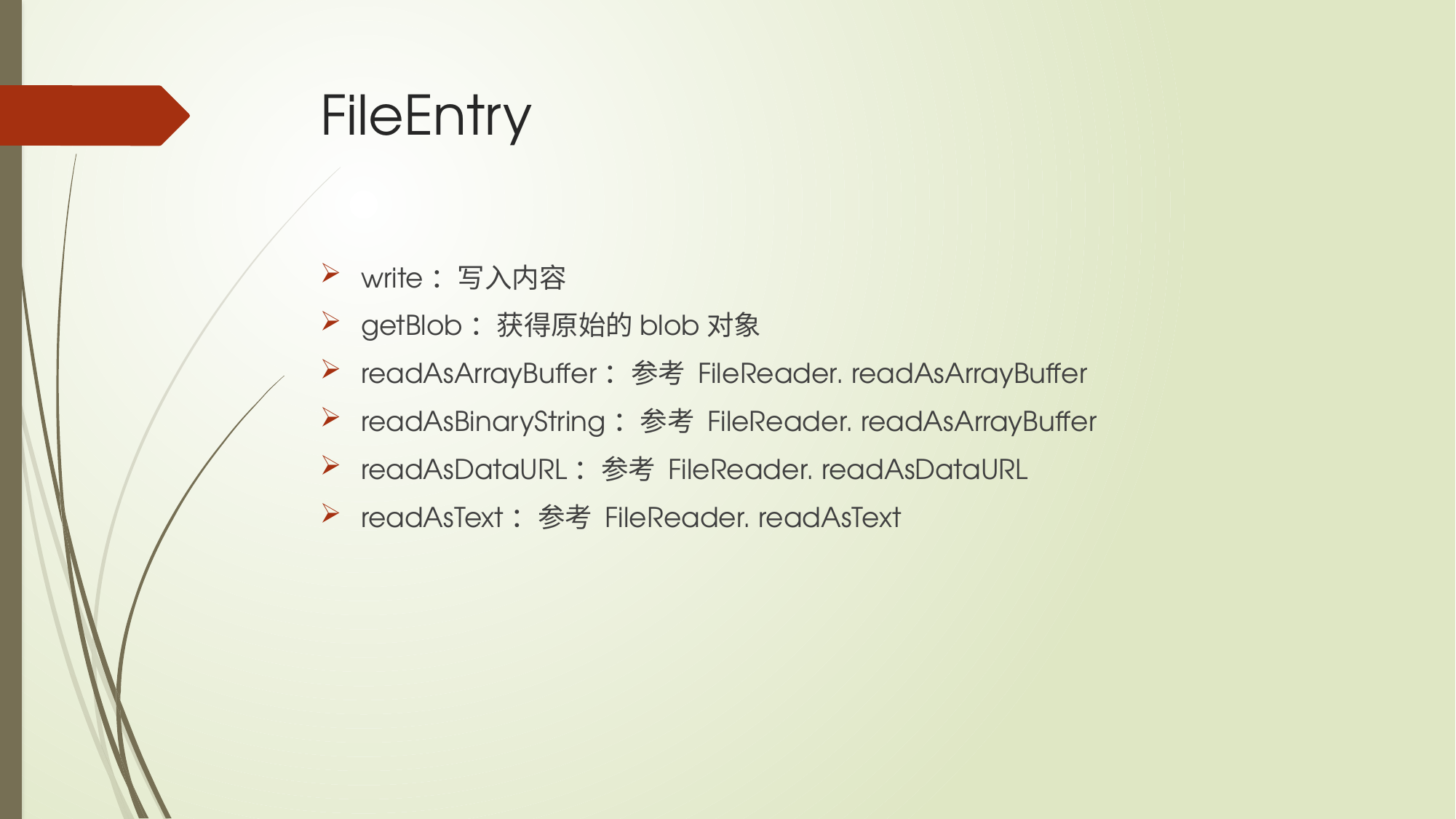

# FileEntry
write：写入内容
getBlob：获得原始的blob对象
readAsArrayBuffer：参考 FileReader. readAsArrayBuffer
readAsBinaryString：参考 FileReader. readAsArrayBuffer
readAsDataURL：参考 FileReader. readAsDataURL
readAsText：参考 FileReader. readAsText